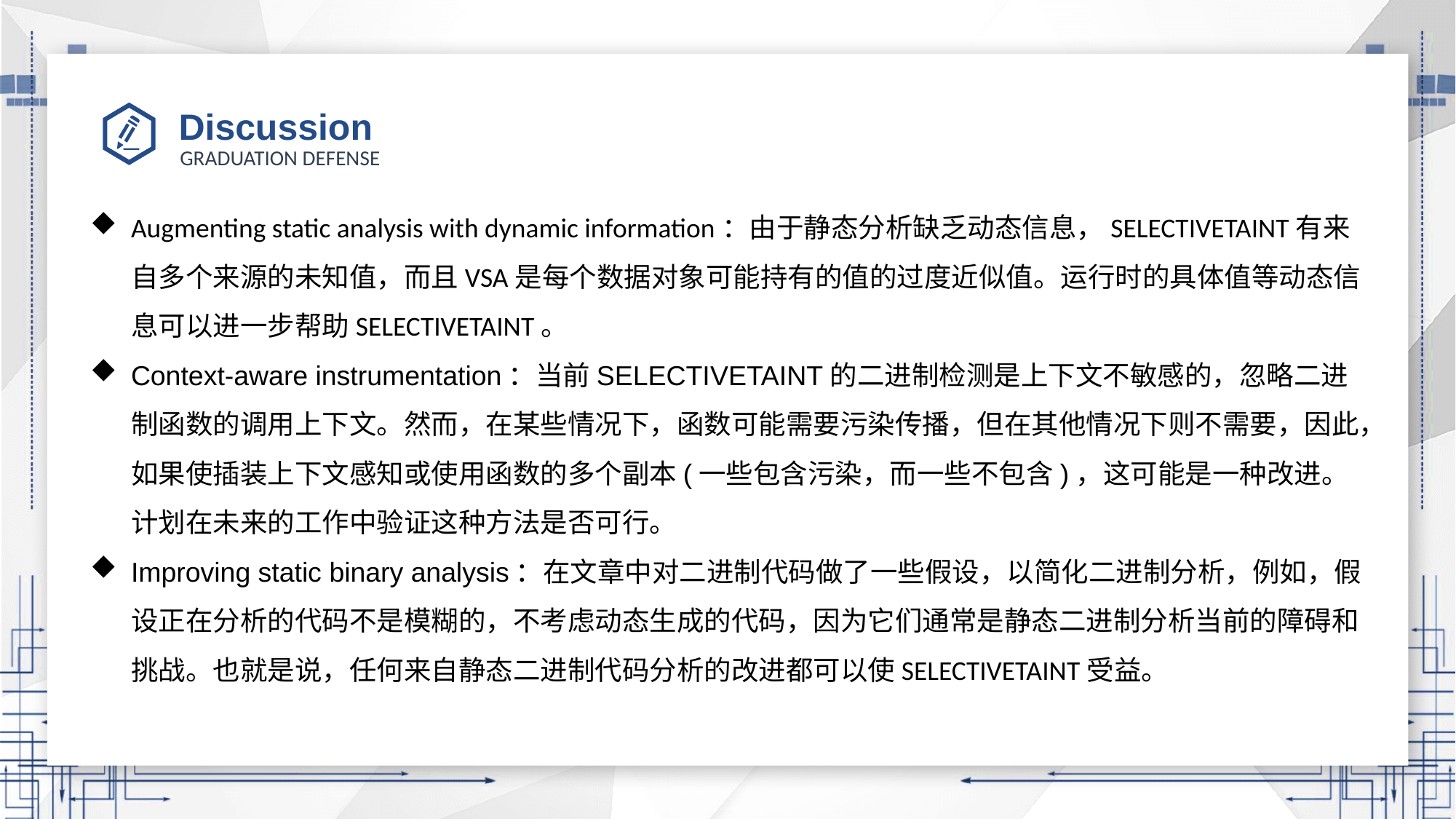

# Discussion
Augmenting static analysis with dynamic information：由于静态分析缺乏动态信息，SELECTIVETAINT有来自多个来源的未知值，而且VSA是每个数据对象可能持有的值的过度近似值。运行时的具体值等动态信息可以进一步帮助SELECTIVETAINT。
Context-aware instrumentation：当前SELECTIVETAINT的二进制检测是上下文不敏感的，忽略二进制函数的调用上下文。然而，在某些情况下，函数可能需要污染传播，但在其他情况下则不需要，因此，如果使插装上下文感知或使用函数的多个副本(一些包含污染，而一些不包含)，这可能是一种改进。计划在未来的工作中验证这种方法是否可行。
Improving static binary analysis：在文章中对二进制代码做了一些假设，以简化二进制分析，例如，假设正在分析的代码不是模糊的，不考虑动态生成的代码，因为它们通常是静态二进制分析当前的障碍和挑战。也就是说，任何来自静态二进制代码分析的改进都可以使SELECTIVETAINT受益。